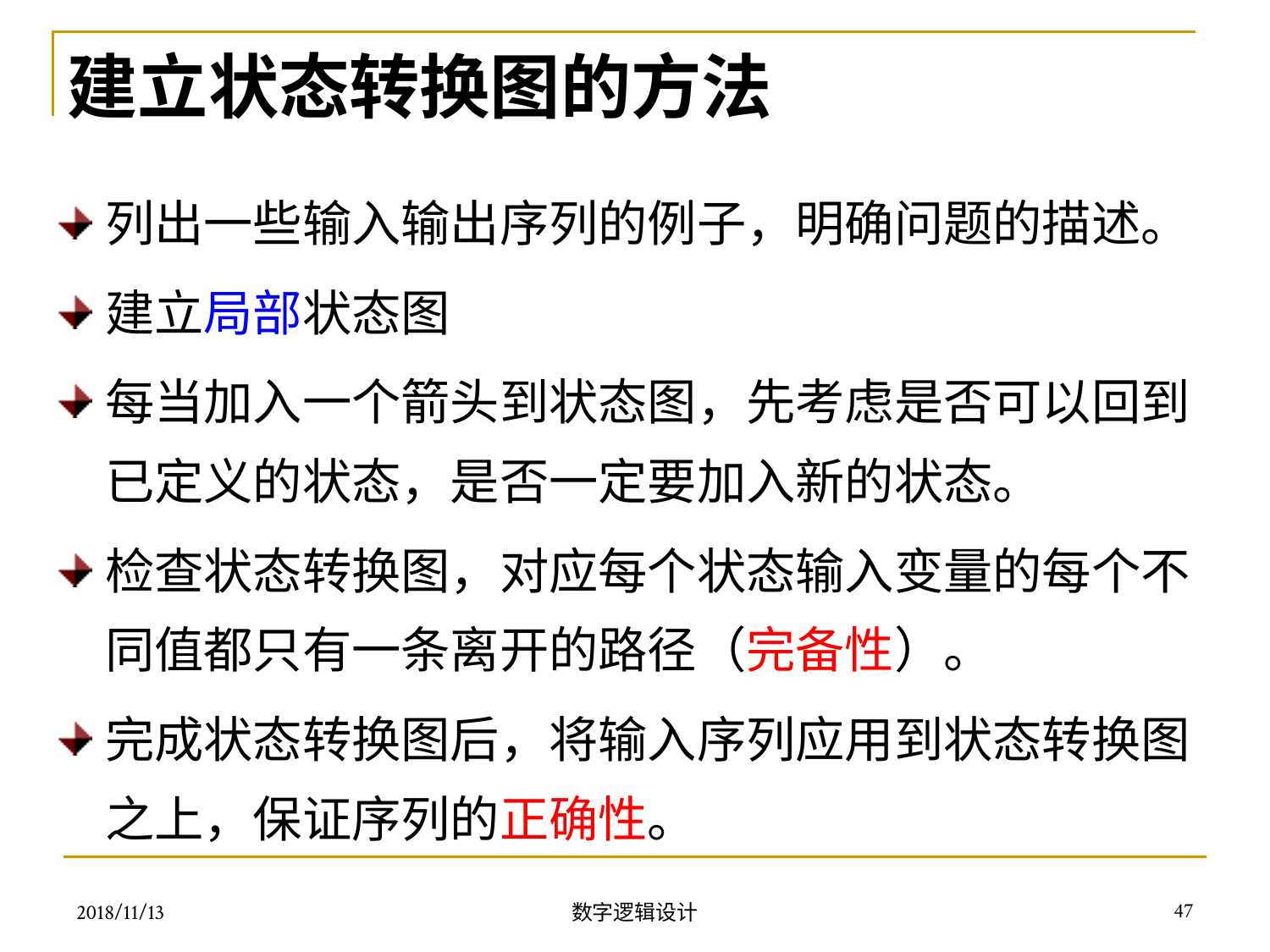

建立状态转换图的方法
列出一些输入输出序列的例子，明确问题的描述。
建立局部状态图
每当加入一个箭头到状态图，先考虑是否可以回到 已定义的状态，是否一定要加入新的状态。
检查状态转换图，对应每个状态输入变量的每个不同值都只有一条离开的路径（完备性）。
完成状态转换图后，将输入序列应用到状态转换图之上，保证序列的正确性。
2018/11/13
47
数字逻辑设计